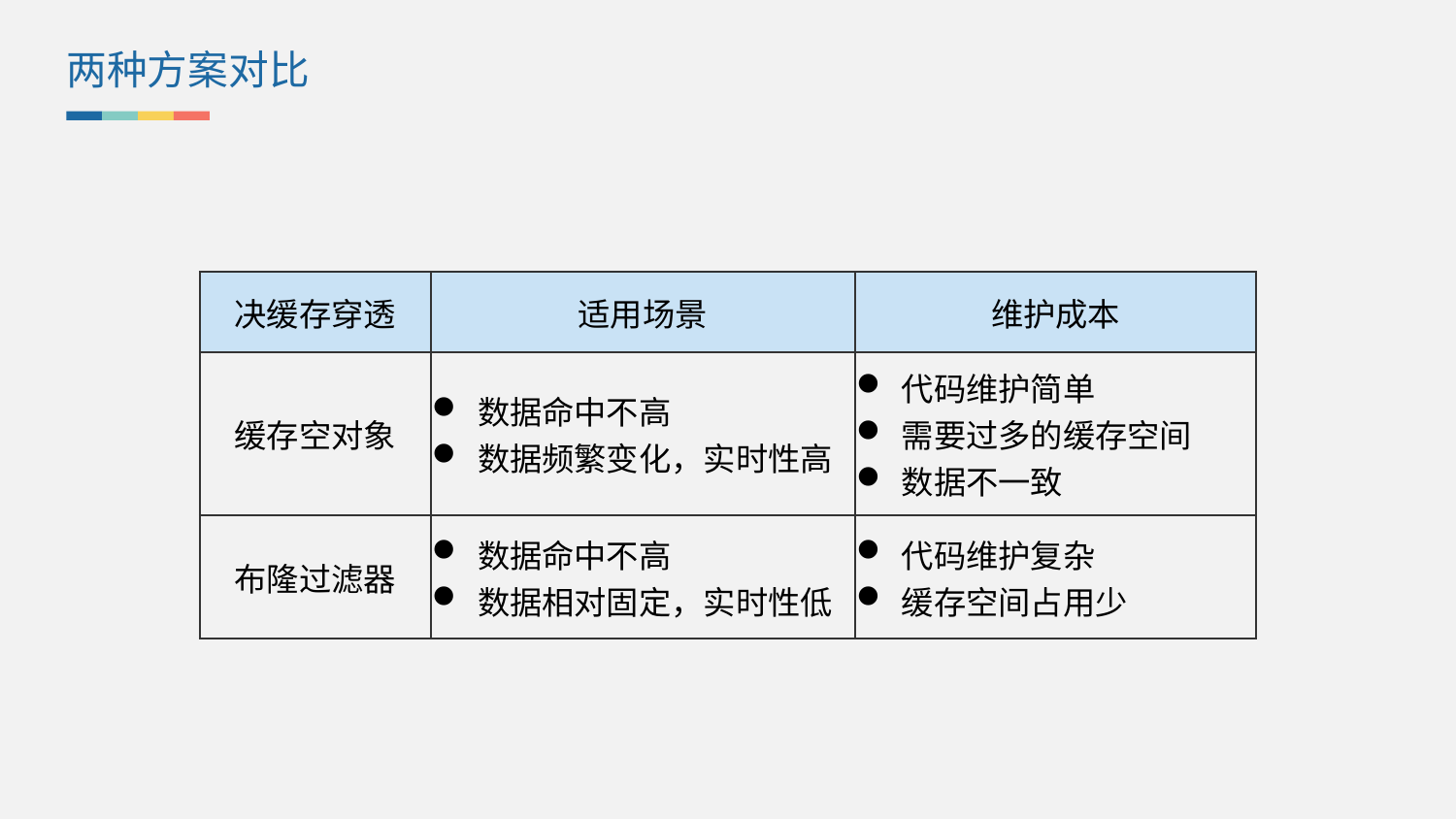

两种方案对比

| 决缓存穿透 | 适用场景 | 维护成本 |
| --- | --- | --- |
| 缓存空对象 | 数据命中不高 数据频繁变化，实时性高 | 代码维护简单 需要过多的缓存空间 数据不一致 |
| 布隆过滤器 | 数据命中不高 数据相对固定，实时性低 | 代码维护复杂 缓存空间占用少 |